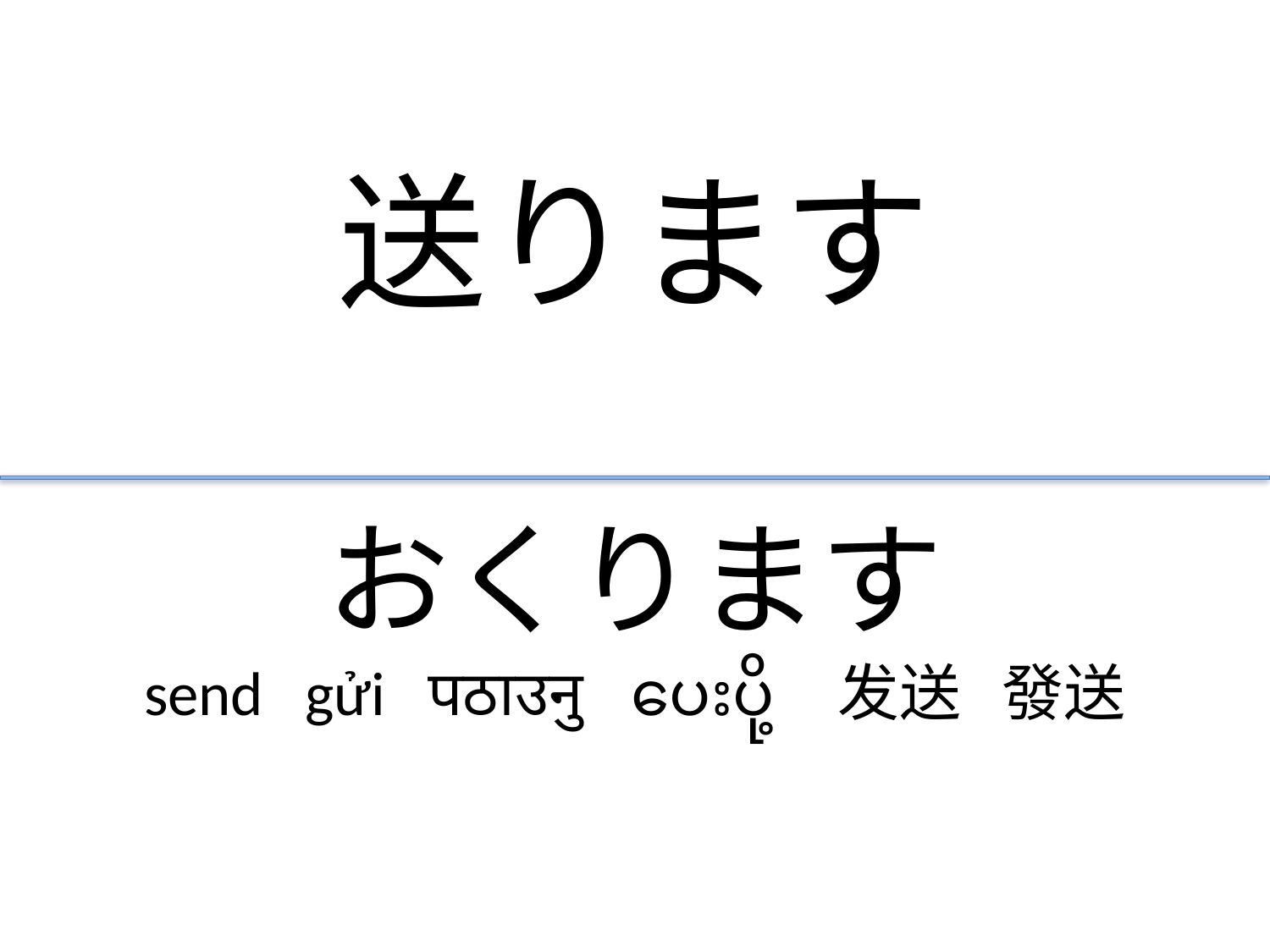

送ります

おくります
send   gửi   पठाउनु   ပေးပို့   发送   發送